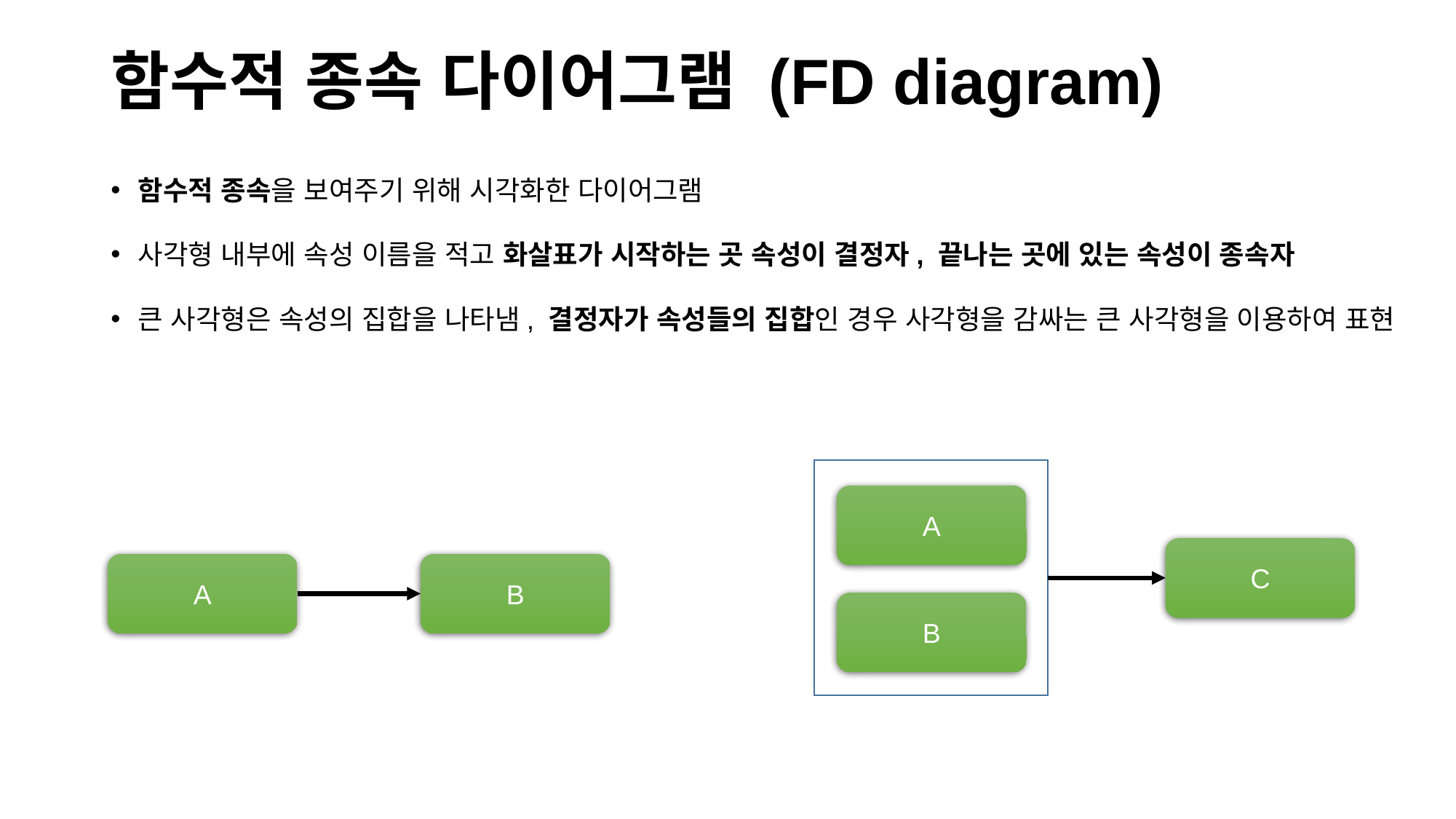

# 함수적 종속 다이어그램 (FD diagram)
함수적 종속을 보여주기 위해 시각화한 다이어그램
사각형 내부에 속성 이름을 적고 화살표가 시작하는 곳 속성이 결정자, 끝나는 곳에 있는 속성이 종속자
큰 사각형은 속성의 집합을 나타냄, 결정자가 속성들의 집합인 경우 사각형을 감싸는 큰 사각형을 이용하여 표현

A
C
A
B
B